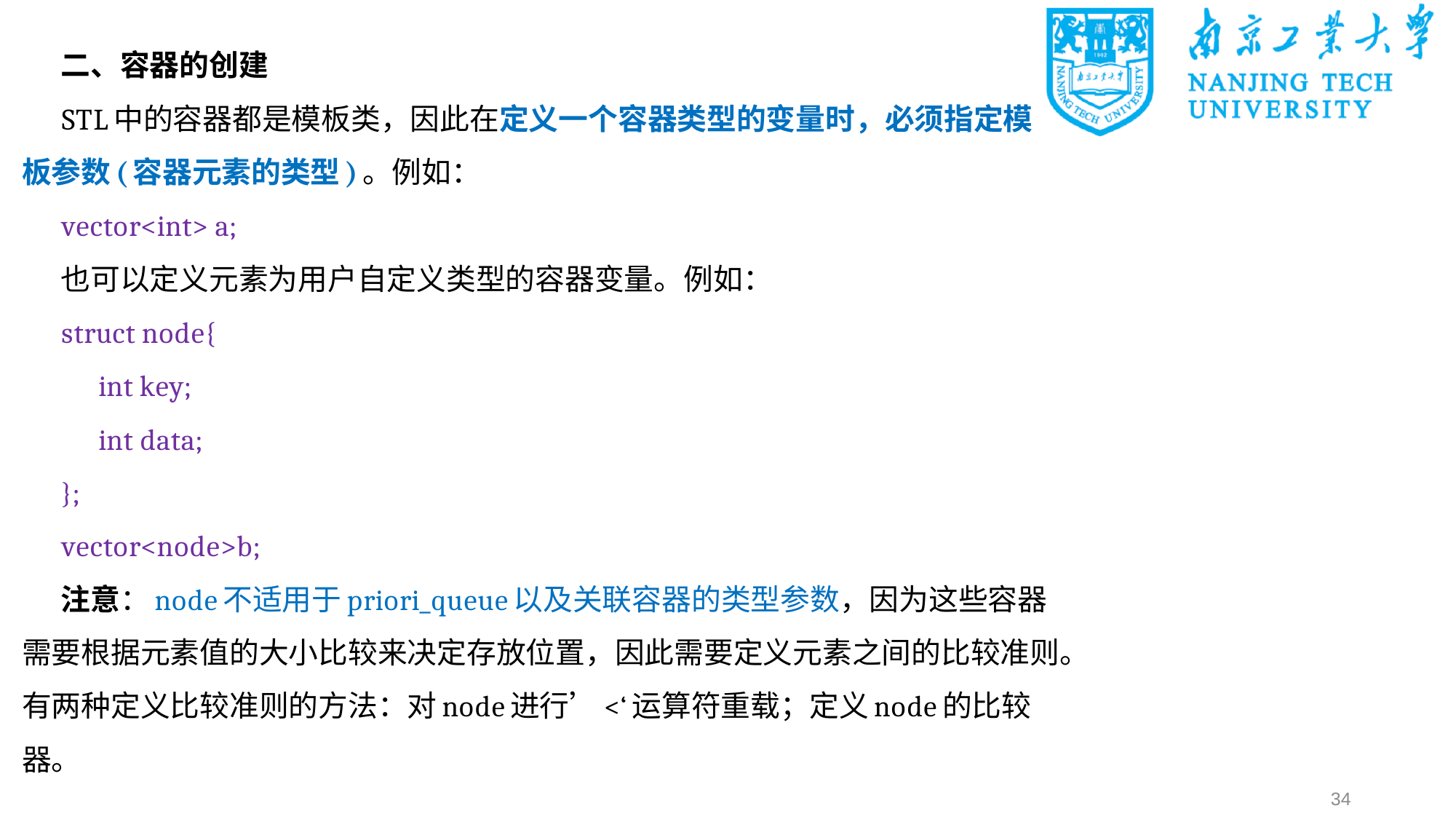

二、容器的创建
STL中的容器都是模板类，因此在定义一个容器类型的变量时，必须指定模板参数(容器元素的类型)。例如：
vector<int> a;
也可以定义元素为用户自定义类型的容器变量。例如：
struct node{
	int key;
	int data;
};
vector<node>b;
注意：node不适用于priori_queue以及关联容器的类型参数，因为这些容器需要根据元素值的大小比较来决定存放位置，因此需要定义元素之间的比较准则。有两种定义比较准则的方法：对node进行’<‘运算符重载；定义node的比较器。
34